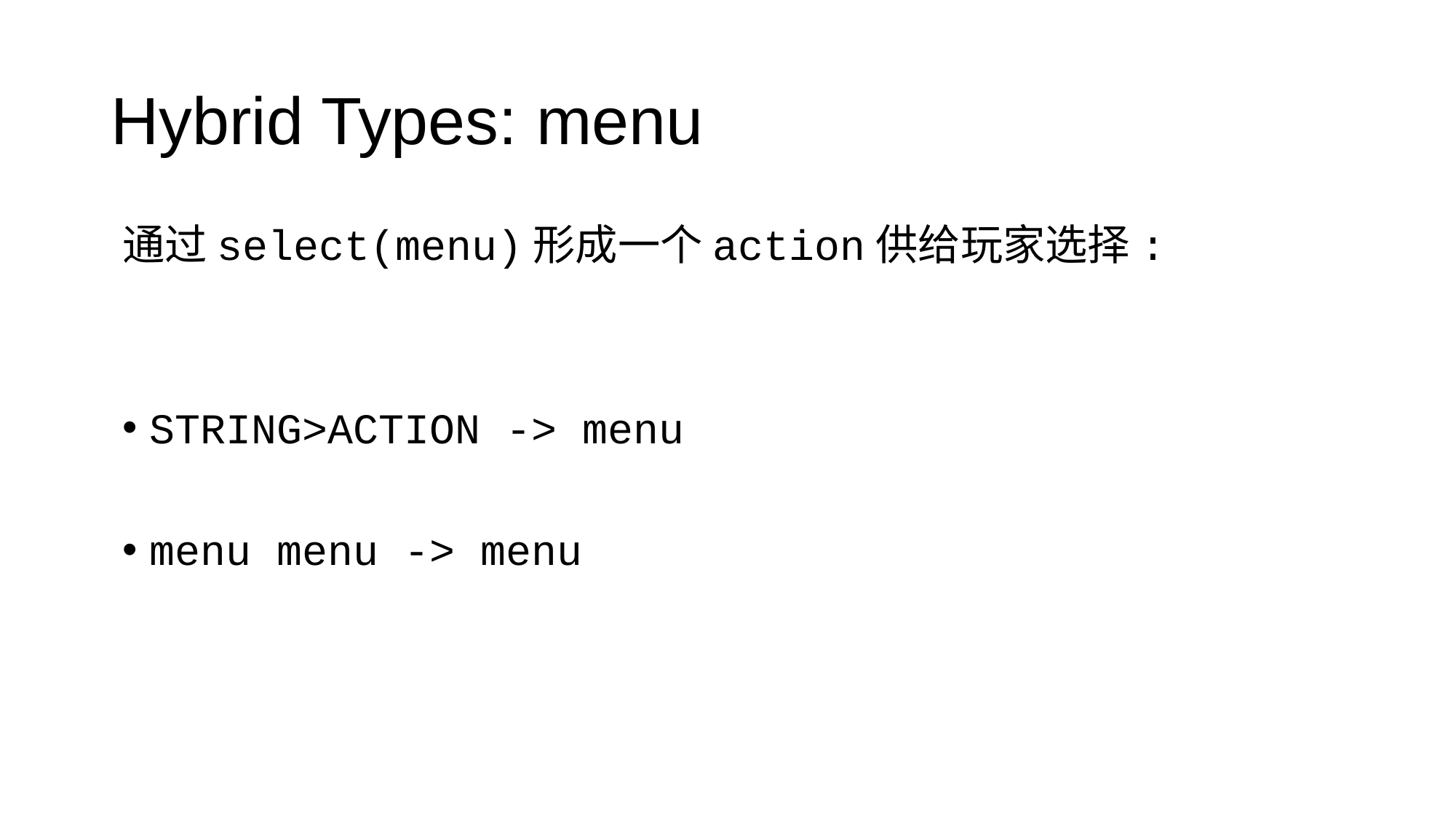

# Hybrid Types: menu
通过select(menu)形成一个action供给玩家选择:

STRING>ACTION -> menu

menu menu -> menu